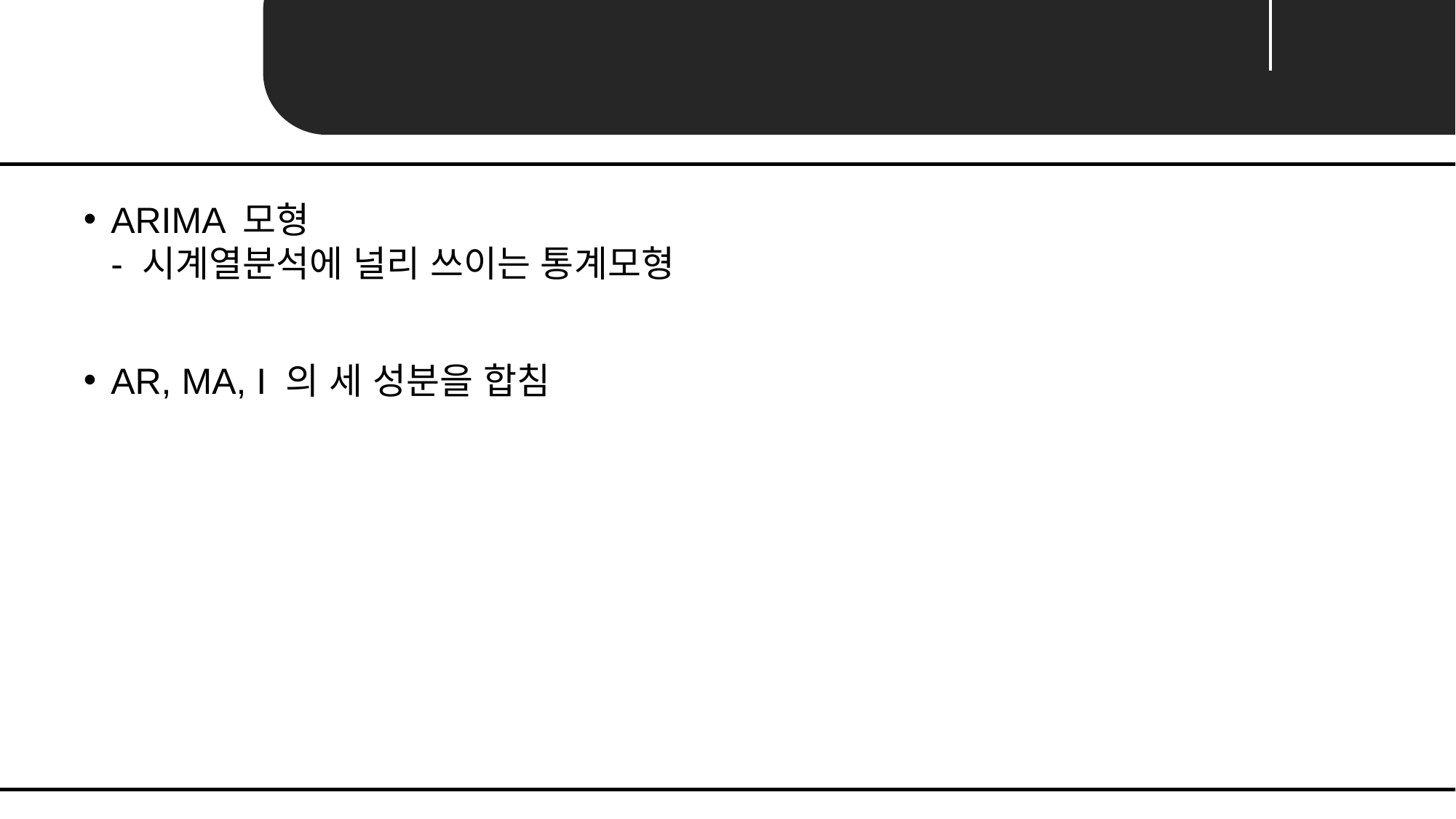

Unit  02-1 ㅣ ARIMA 모형
ARIMA 모형
- 시계열분석에 널리 쓰이는 통계모형

AR, MA, I 의 세 성분을 합침